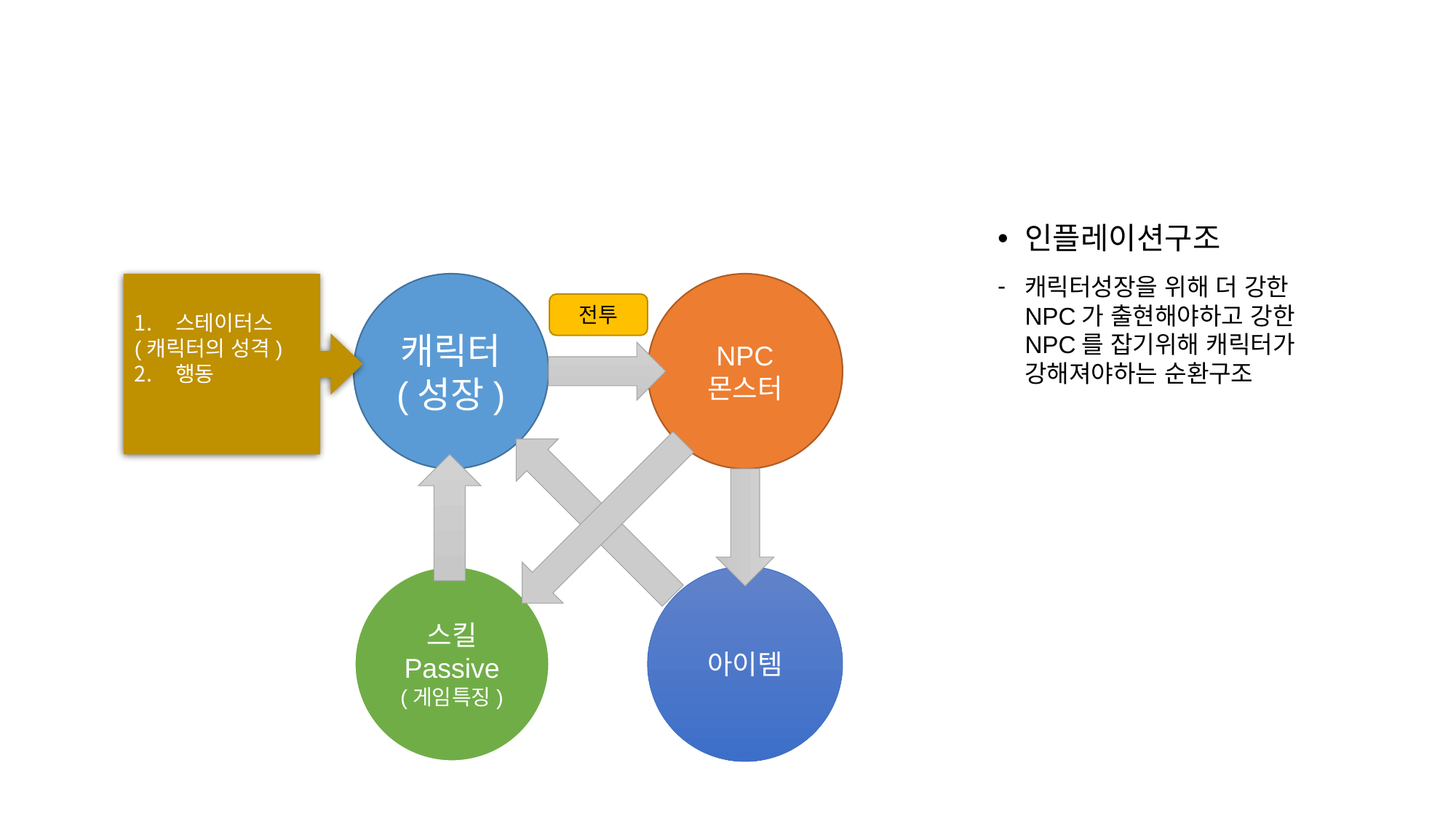

#
인플레이션구조
캐릭터성장을 위해 더 강한 NPC가 출현해야하고 강한NPC를 잡기위해 캐릭터가 강해져야하는 순환구조

스테이터스
(캐릭터의 성격)
행동

캐릭터
(성장)
NPC
몬스터
전투

스킬
Passive
(게임특징)
아이템